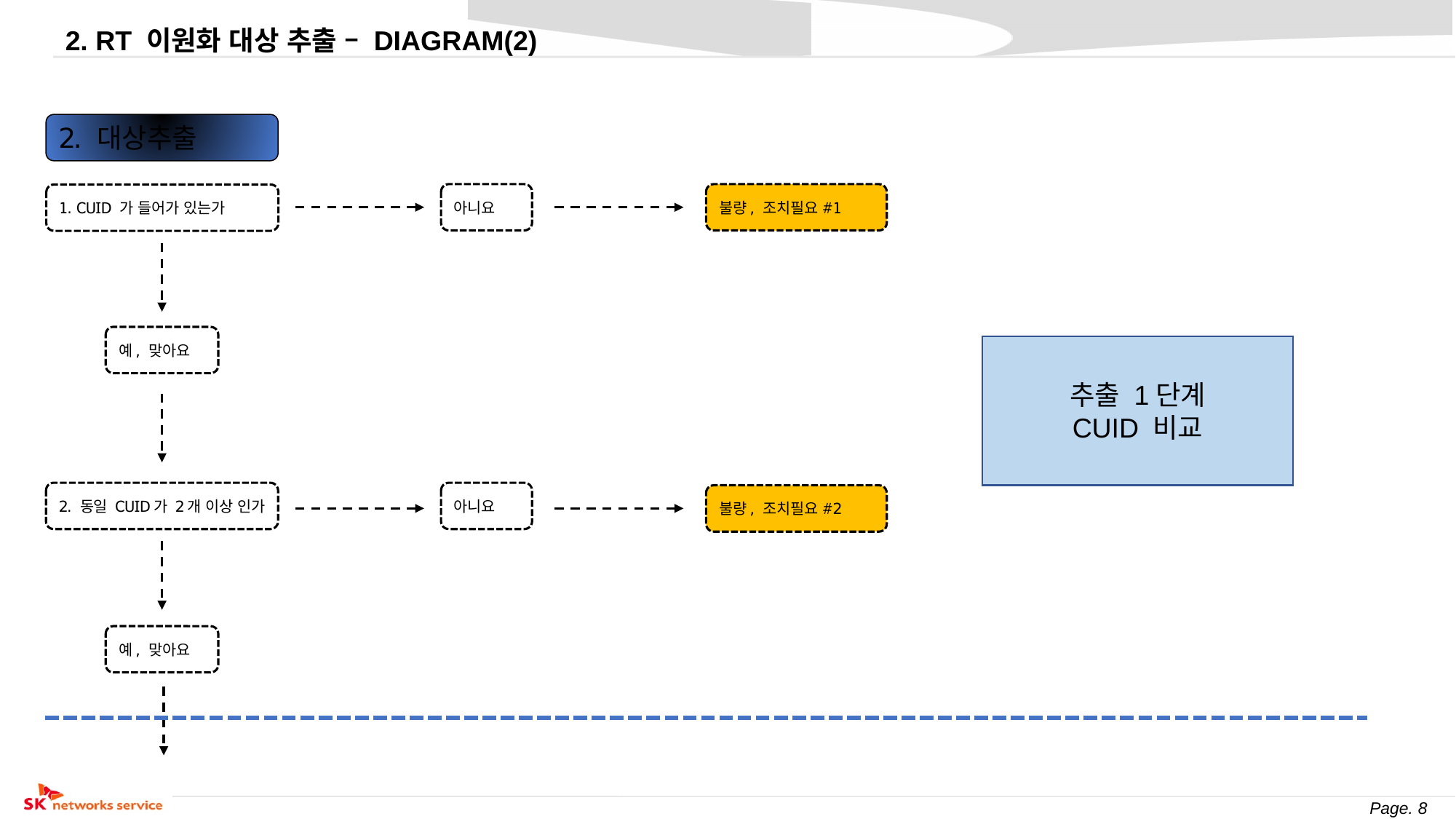

2. RT 이원화 대상 추출 – DIAGRAM(2)
2. 대상추출
아니요
불량, 조치필요#1
1. CUID 가 들어가 있는가
예, 맞아요
추출 1단계
CUID 비교
2. 동일 CUID가 2개 이상 인가
아니요
불량, 조치필요#2
예, 맞아요